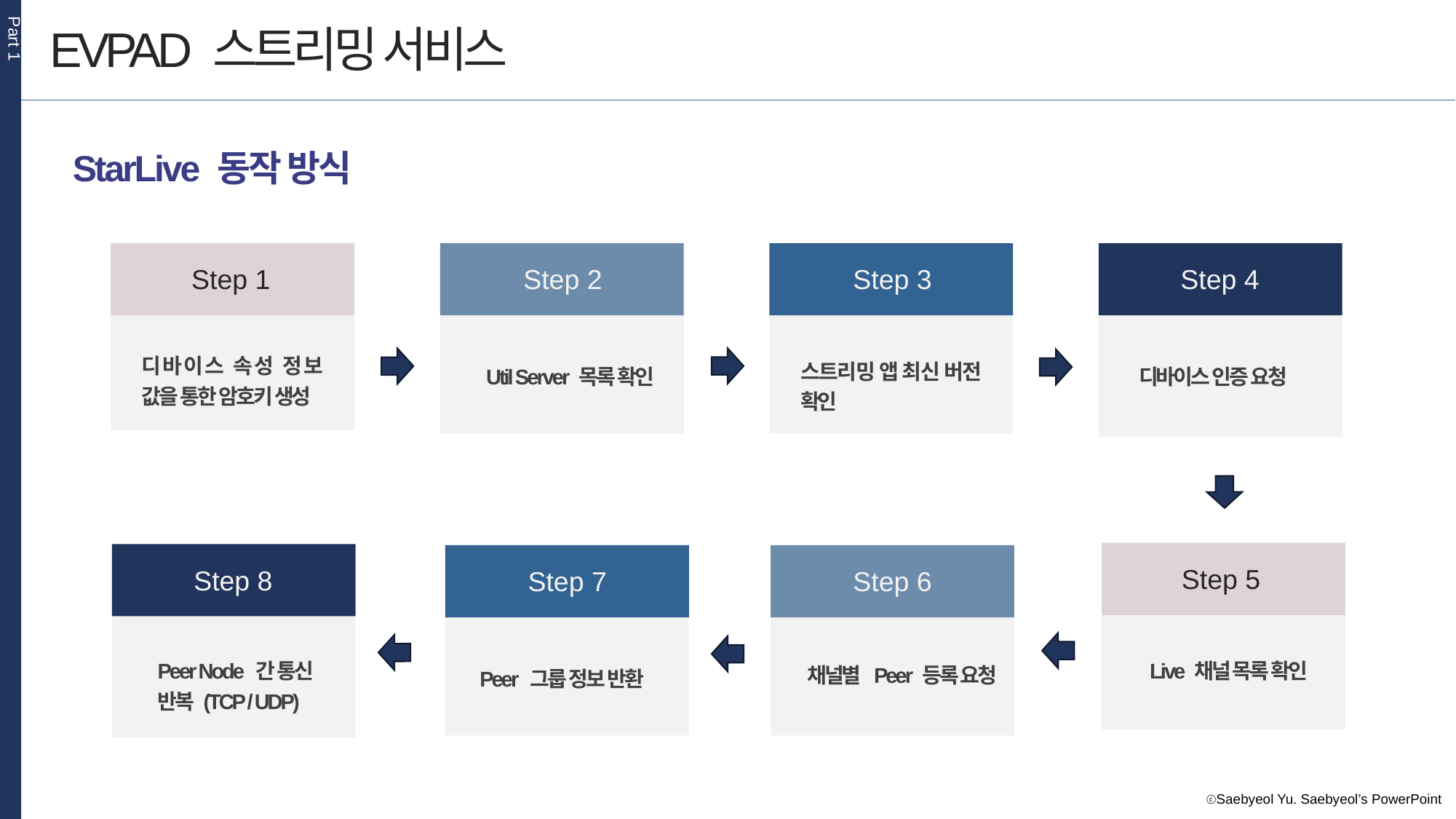

Part 1
EVPAD 스트리밍 서비스
StarLive 동작 방식

Step 1
Step 2
Step 3
Step 4
디바이스 속성 정보 값을 통한 암호키 생성
스트리밍 앱 최신 버전 확인

Util Server 목록 확인
디바이스 인증 요청

Step 5
Step 8
Step 6
Step 7

Live 채널 목록 확인
Peer Node 간 통신
반복 (TCP / UDP)
  채널별  Peer 등록 요청
Peer 그룹 정보 반환